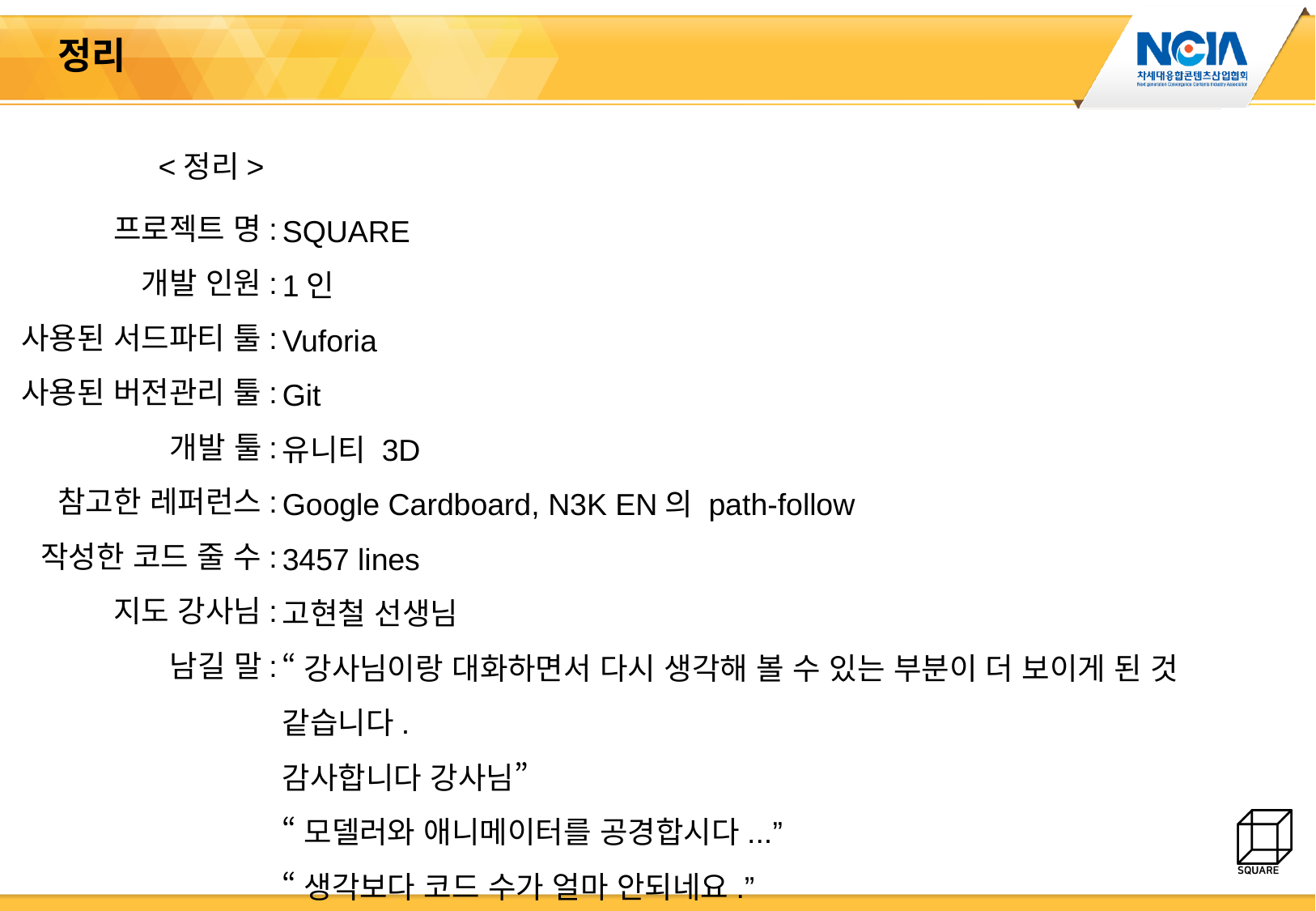

# 정리
<정리>
프로젝트 명:
개발 인원:
사용된 서드파티 툴:
사용된 버전관리 툴:
개발 툴:
참고한 레퍼런스:
작성한 코드 줄 수:
지도 강사님:
남길 말:
SQUARE
1인
Vuforia
Git
유니티 3D
Google Cardboard, N3K EN의 path-follow
3457 lines
고현철 선생님
“강사님이랑 대화하면서 다시 생각해 볼 수 있는 부분이 더 보이게 된 것 같습니다.
감사합니다 강사님”
“모델러와 애니메이터를 공경합시다...”
“생각보다 코드 수가 얼마 안되네요.”